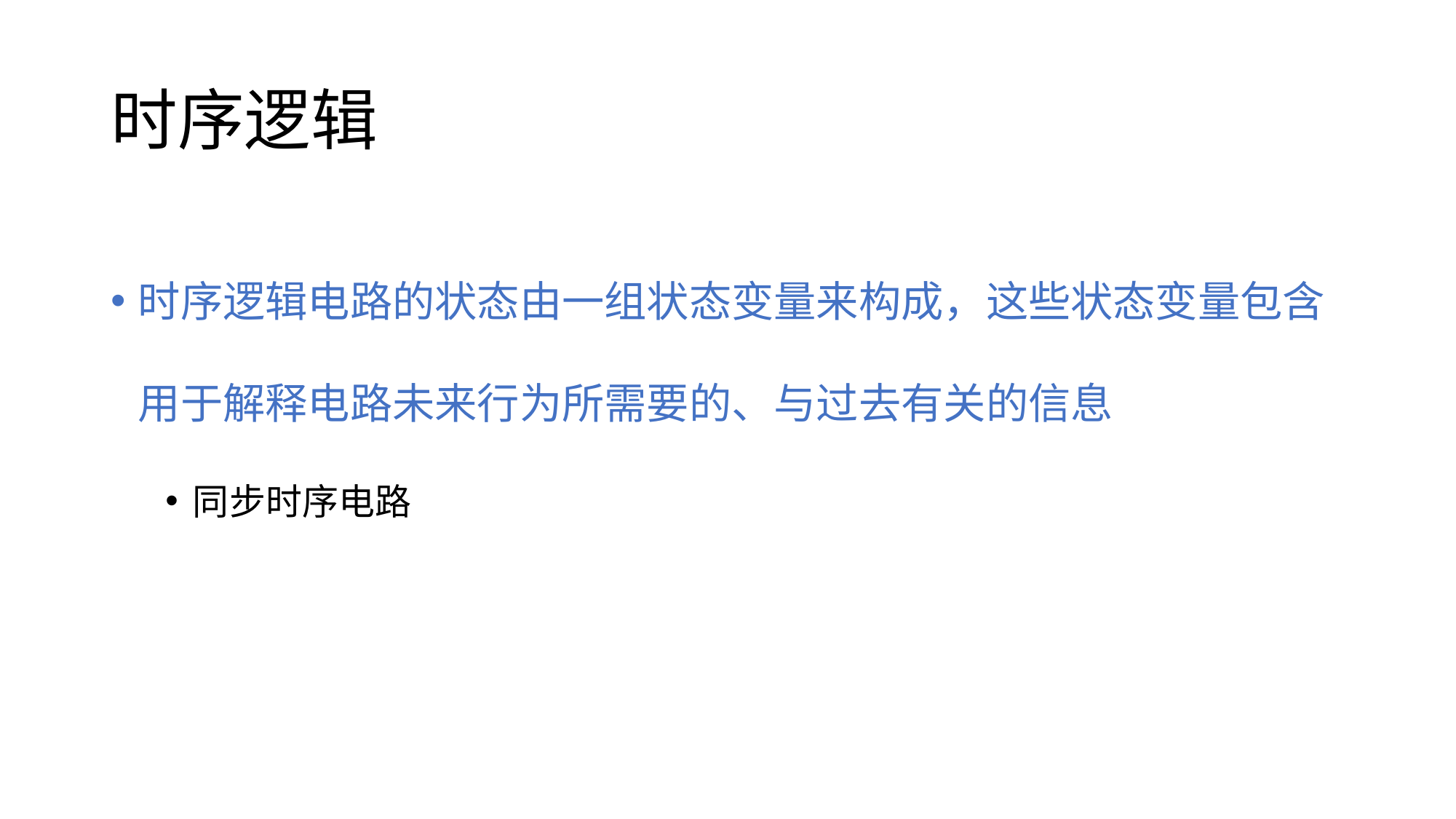

# 时序逻辑
时序逻辑电路的状态由一组状态变量来构成，这些状态变量包含用于解释电路未来行为所需要的、与过去有关的信息
同步时序电路